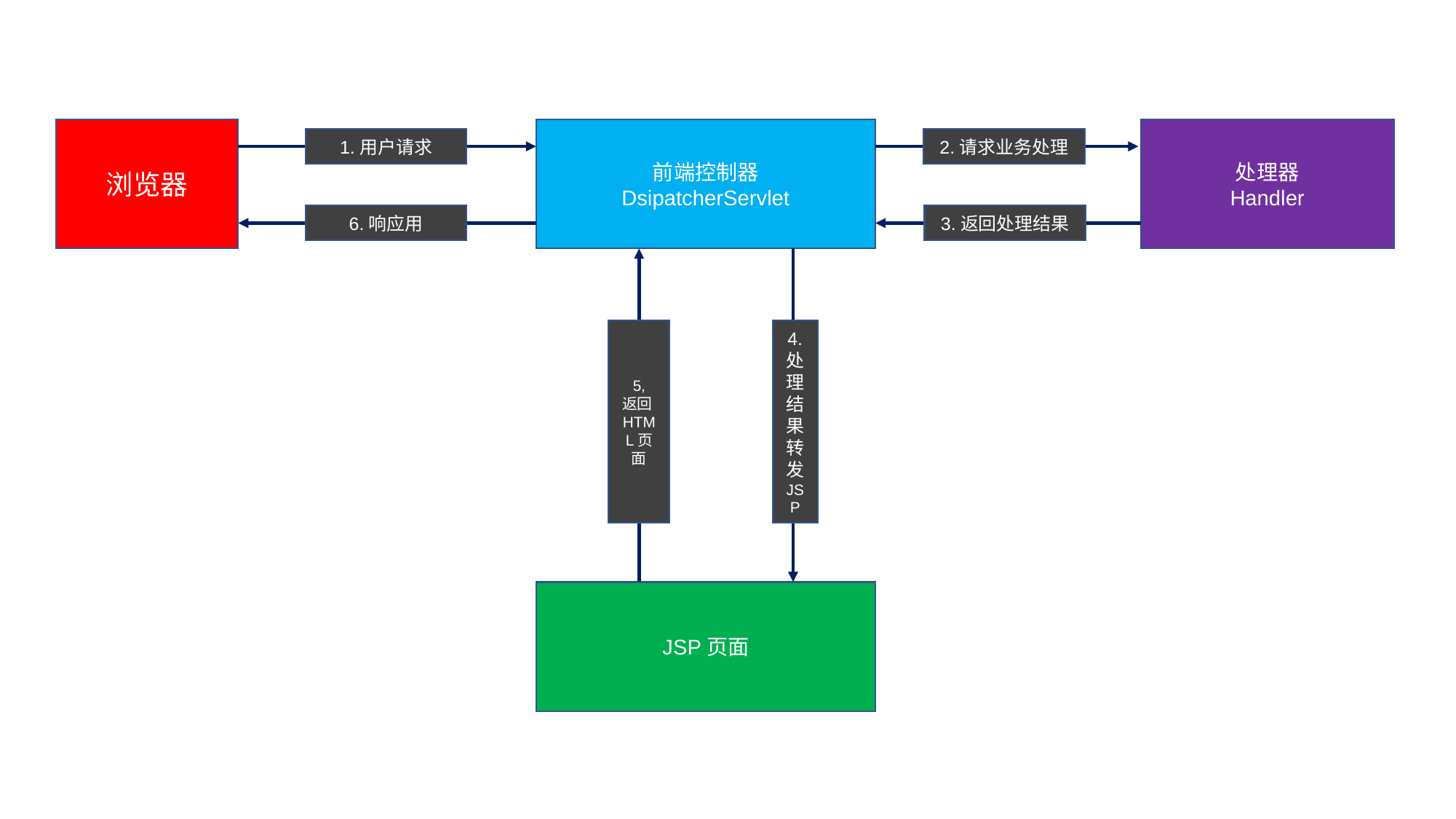

处理器
Handler
浏览器
前端控制器
DsipatcherServlet
2.请求业务处理
1.用户请求
6.响应用
3.返回处理结果
5,
返回HTML页面
4.
处理结果转发
JSP
JSP页面